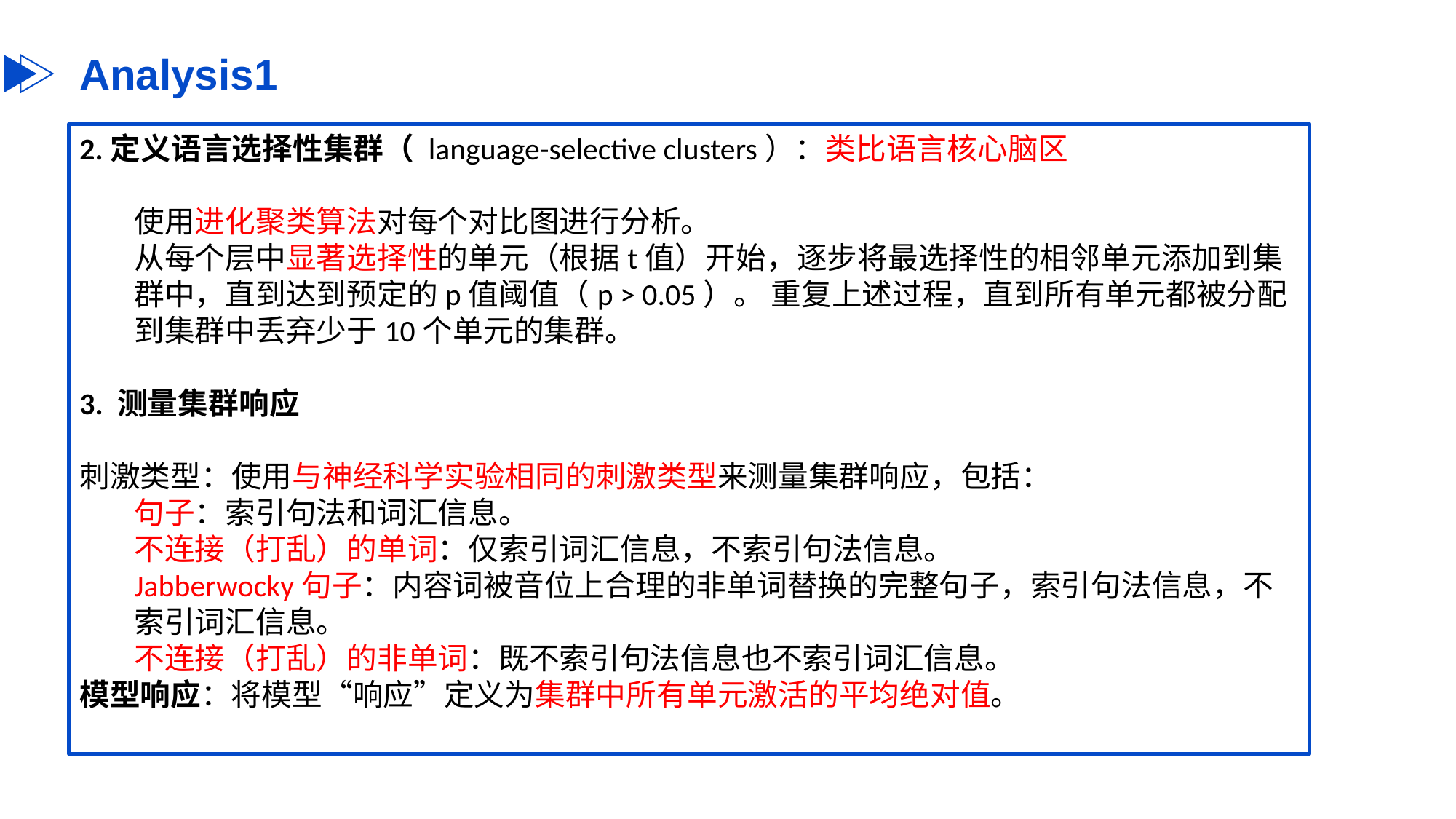

Analysis1

2.定义语言选择性集群（ language-selective clusters）：类比语言核心脑区

使用进化聚类算法对每个对比图进行分析。
从每个层中显著选择性的单元（根据t值）开始，逐步将最选择性的相邻单元添加到集群中，直到达到预定的p值阈值（p > 0.05）。 重复上述过程，直到所有单元都被分配到集群中丢弃少于10个单元的集群。

3. 测量集群响应

刺激类型：使用与神经科学实验相同的刺激类型来测量集群响应，包括：
句子：索引句法和词汇信息。
不连接（打乱）的单词：仅索引词汇信息，不索引句法信息。
Jabberwocky句子：内容词被音位上合理的非单词替换的完整句子，索引句法信息，不索引词汇信息。
不连接（打乱）的非单词：既不索引句法信息也不索引词汇信息。
模型响应：将模型“响应”定义为集群中所有单元激活的平均绝对值。